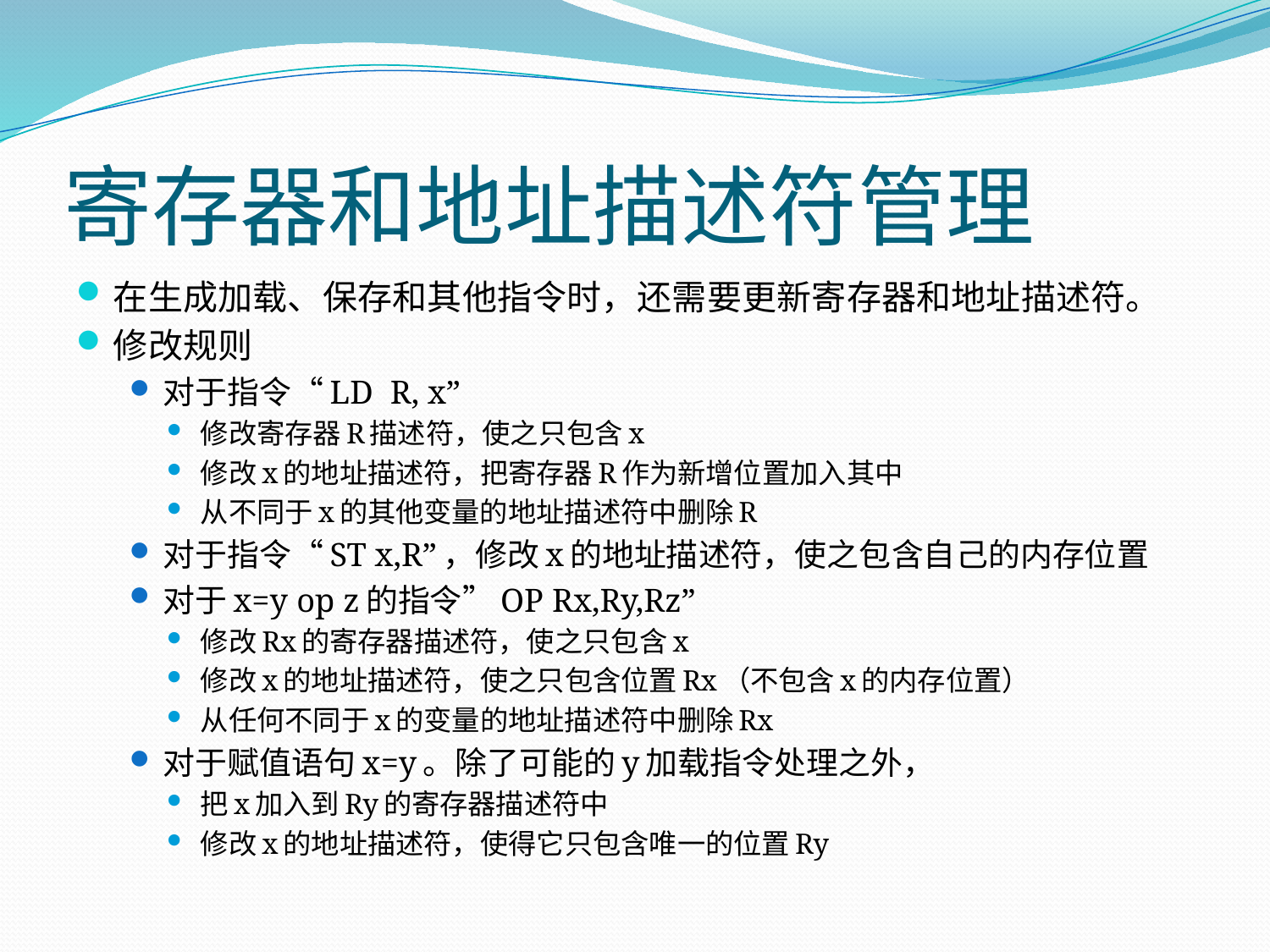

# 寄存器和地址描述符管理
在生成加载、保存和其他指令时，还需要更新寄存器和地址描述符。
修改规则
对于指令“LD  R, x”
修改寄存器R描述符，使之只包含x
修改x的地址描述符，把寄存器R作为新增位置加入其中
从不同于x的其他变量的地址描述符中删除R
对于指令“ST x,R”，修改x的地址描述符，使之包含自己的内存位置
对于x=y op z的指令”OP Rx,Ry,Rz”
修改Rx的寄存器描述符，使之只包含x
修改x的地址描述符，使之只包含位置Rx（不包含x的内存位置）
从任何不同于x的变量的地址描述符中删除Rx
对于赋值语句x=y。除了可能的y加载指令处理之外，
把x加入到Ry的寄存器描述符中
修改x的地址描述符，使得它只包含唯一的位置Ry